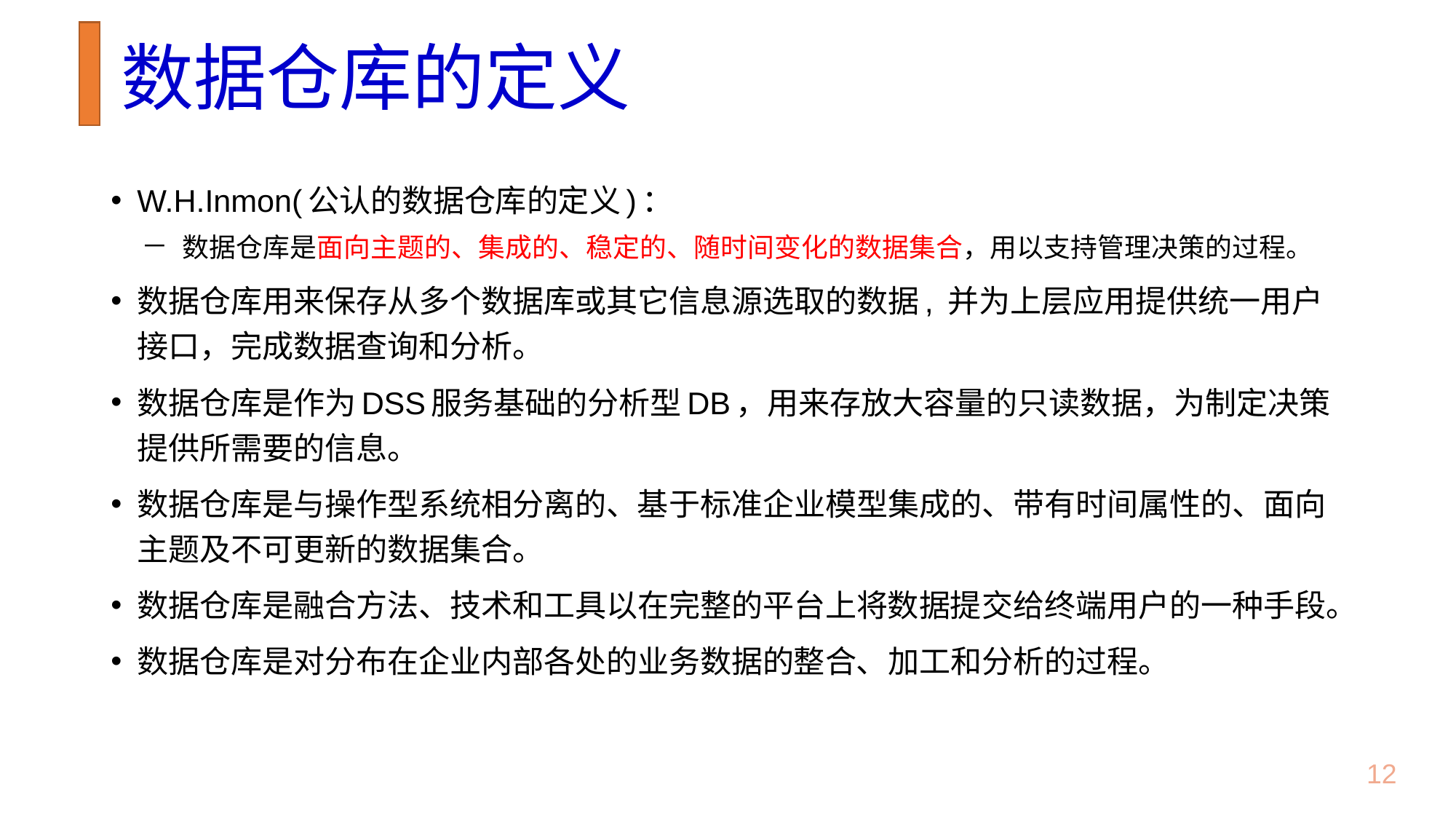

# 数据仓库的定义
W.H.Inmon(公认的数据仓库的定义)：
数据仓库是面向主题的、集成的、稳定的、随时间变化的数据集合，用以支持管理决策的过程。
数据仓库用来保存从多个数据库或其它信息源选取的数据, 并为上层应用提供统一用户接口，完成数据查询和分析。
数据仓库是作为DSS服务基础的分析型DB，用来存放大容量的只读数据，为制定决策提供所需要的信息。
数据仓库是与操作型系统相分离的、基于标准企业模型集成的、带有时间属性的、面向主题及不可更新的数据集合。
数据仓库是融合方法、技术和工具以在完整的平台上将数据提交给终端用户的一种手段。
数据仓库是对分布在企业内部各处的业务数据的整合、加工和分析的过程。
12